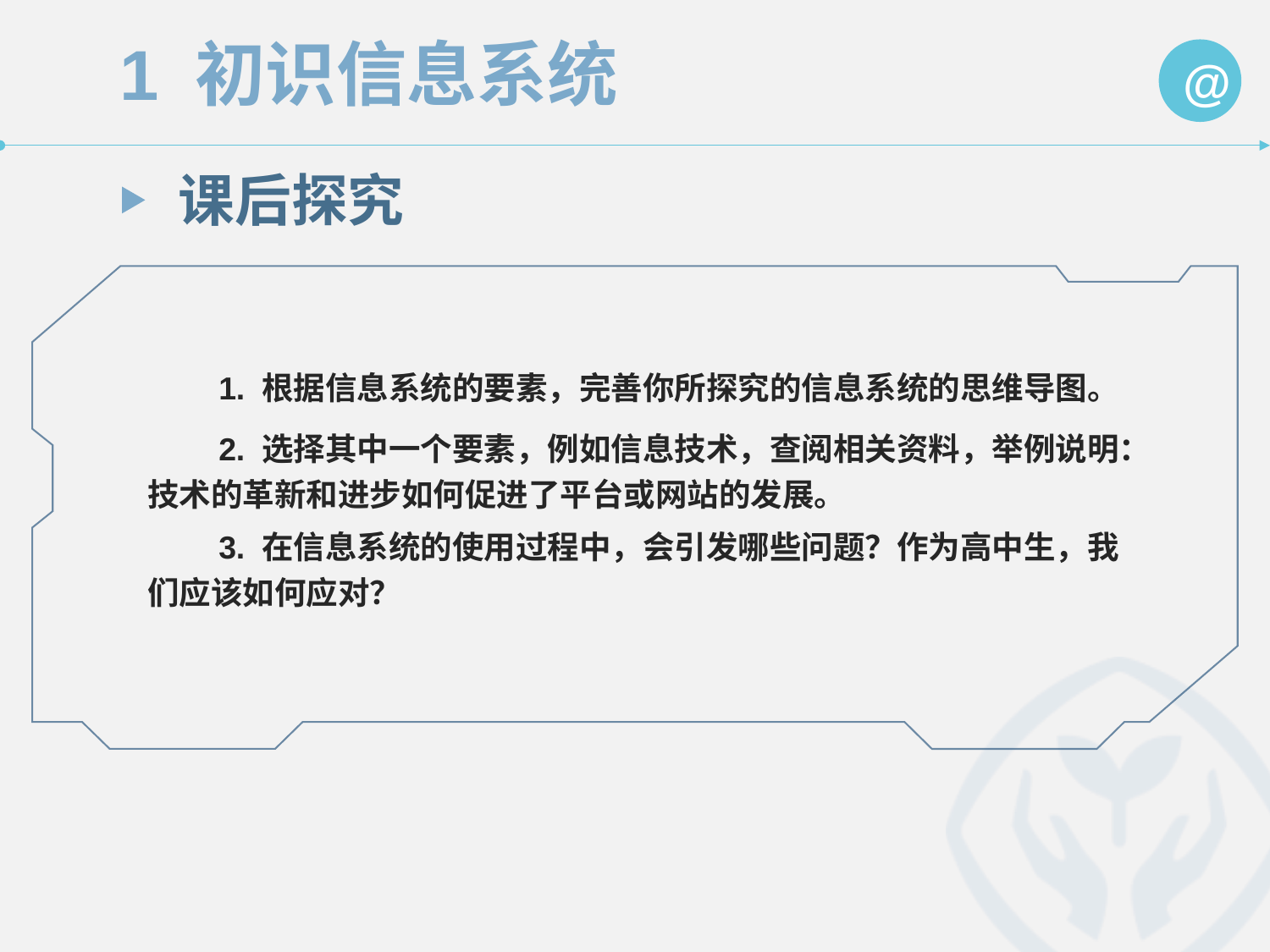

课后探究

　　1. 根据信息系统的要素，完善你所探究的信息系统的思维导图。
　　2. 选择其中一个要素，例如信息技术，查阅相关资料，举例说明：技术的革新和进步如何促进了平台或网站的发展。
　　3. 在信息系统的使用过程中，会引发哪些问题？作为高中生，我们应该如何应对？